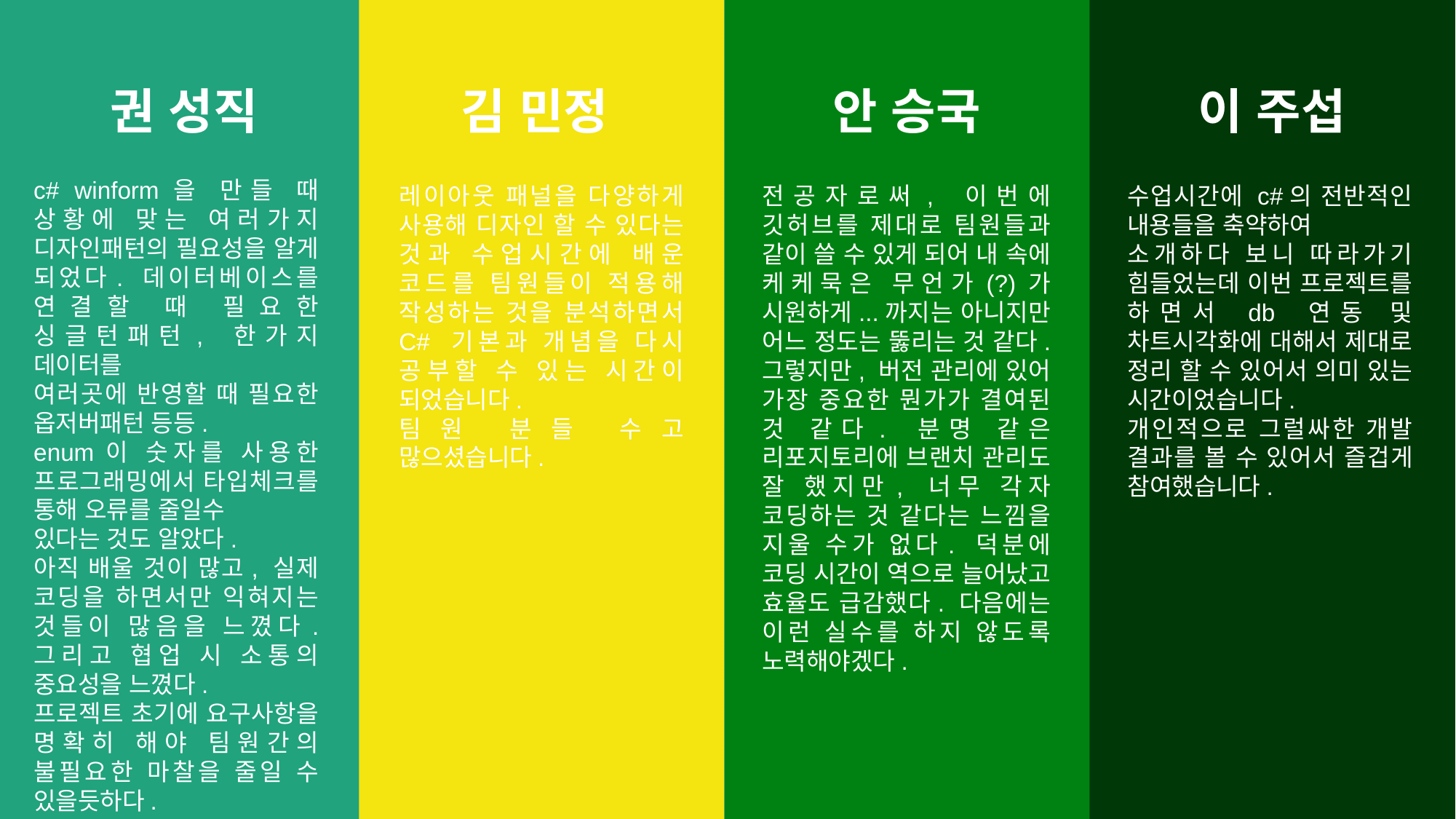

권 성직
이 주섭
김 민정
안 승국
c# winform을 만들 때 상황에 맞는 여러가지 디자인패턴의 필요성을 알게 되었다. 데이터베이스를 연결할 때 필요한 싱글턴패턴, 한가지 데이터를
여러곳에 반영할 때 필요한 옵저버패턴 등등.
enum이 숫자를 사용한 프로그래밍에서 타입체크를 통해 오류를 줄일수
있다는 것도 알았다.
아직 배울 것이 많고, 실제 코딩을 하면서만 익혀지는 것들이 많음을 느꼈다. 그리고 협업 시 소통의 중요성을 느꼈다.
프로젝트 초기에 요구사항을 명확히 해야 팀원간의 불필요한 마찰을 줄일 수 있을듯하다.
레이아웃 패널을 다양하게 사용해 디자인 할 수 있다는 것과 수업시간에 배운 코드를 팀원들이 적용해 작성하는 것을 분석하면서 C# 기본과 개념을 다시 공부할 수 있는 시간이 되었습니다.
팀원 분들 수고 많으셨습니다.
전공자로써, 이번에 깃허브를 제대로 팀원들과 같이 쓸 수 있게 되어 내 속에 케케묵은 무언가(?)가 시원하게...까지는 아니지만 어느 정도는 뚫리는 것 같다. 그렇지만, 버전 관리에 있어 가장 중요한 뭔가가 결여된 것 같다. 분명 같은 리포지토리에 브랜치 관리도 잘 했지만, 너무 각자 코딩하는 것 같다는 느낌을 지울 수가 없다. 덕분에 코딩 시간이 역으로 늘어났고 효율도 급감했다. 다음에는 이런 실수를 하지 않도록 노력해야겠다.
수업시간에 c#의 전반적인 내용들을 축약하여
소개하다 보니 따라가기 힘들었는데 이번 프로젝트를 하면서 db 연동 및 차트시각화에 대해서 제대로 정리 할 수 있어서 의미 있는 시간이었습니다.
개인적으로 그럴싸한 개발 결과를 볼 수 있어서 즐겁게 참여했습니다.